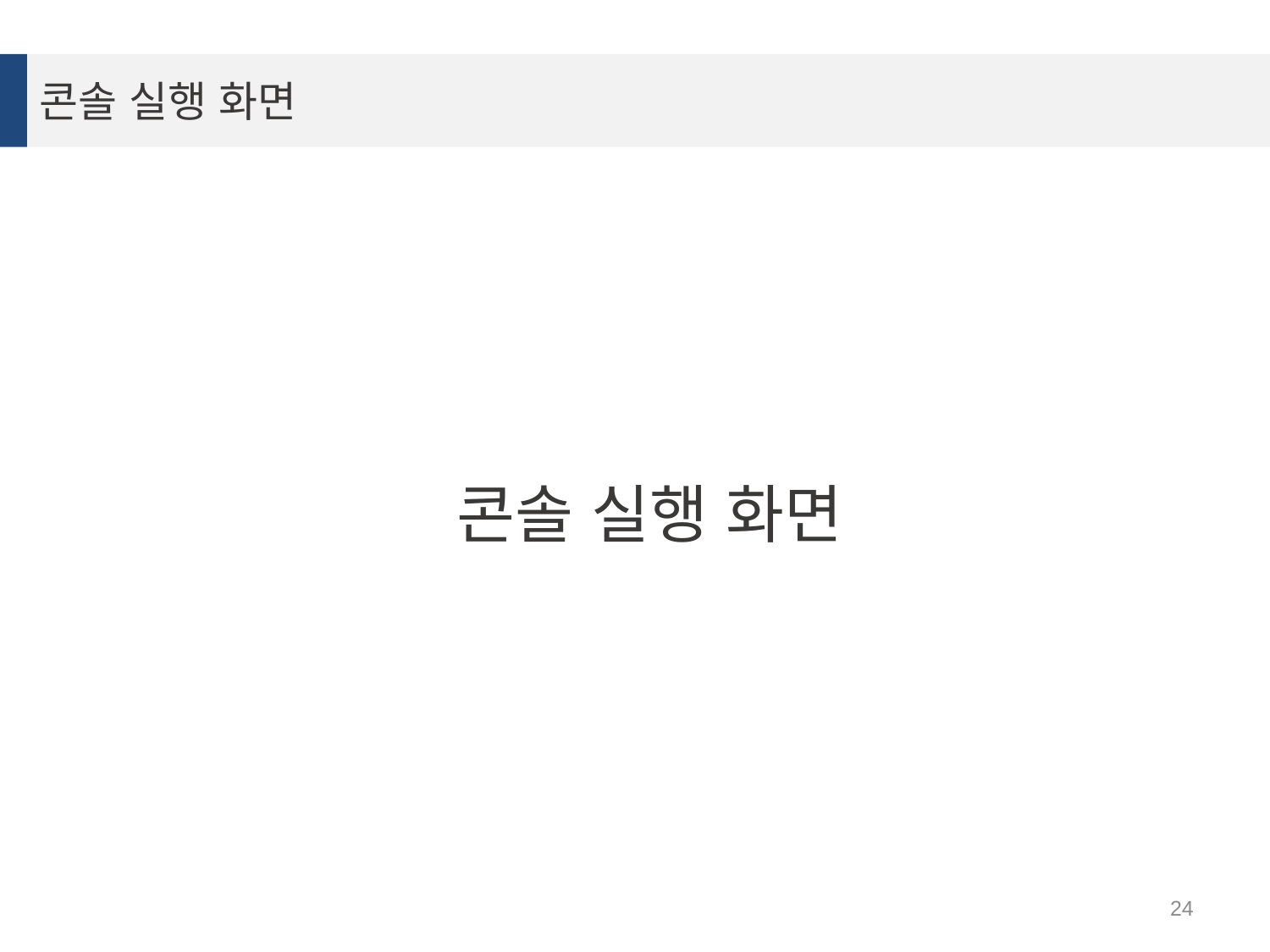

콘솔 실행 화면
콘솔 실행 화면
24